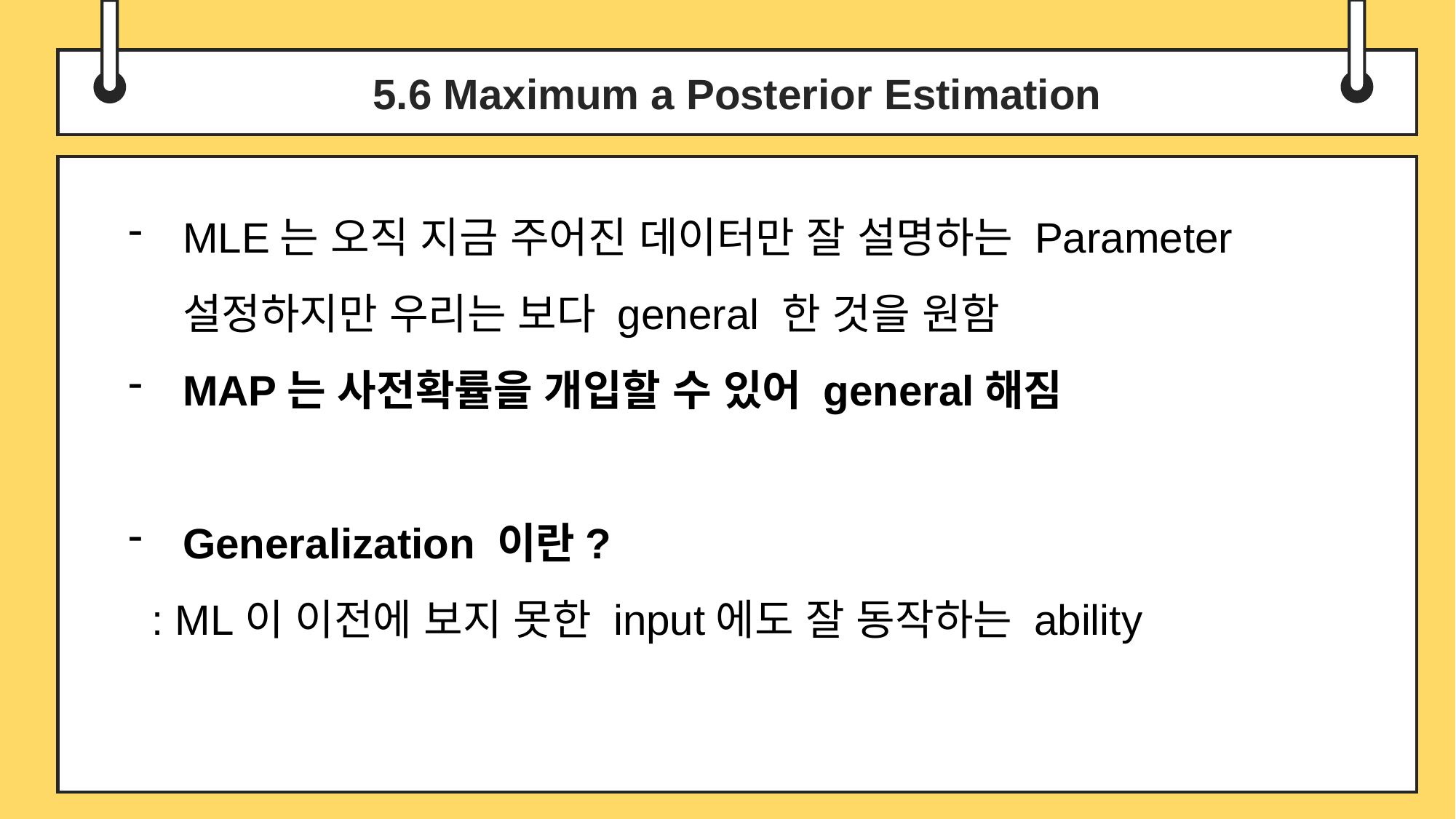

5.6 Maximum a Posterior Estimation

MLE는 오직 지금 주어진 데이터만 잘 설명하는 Parameter 설정하지만 우리는 보다 general 한 것을 원함
MAP는 사전확률을 개입할 수 있어 general해짐

Generalization 이란?
  : ML이 이전에 보지 못한 input에도 잘 동작하는 ability